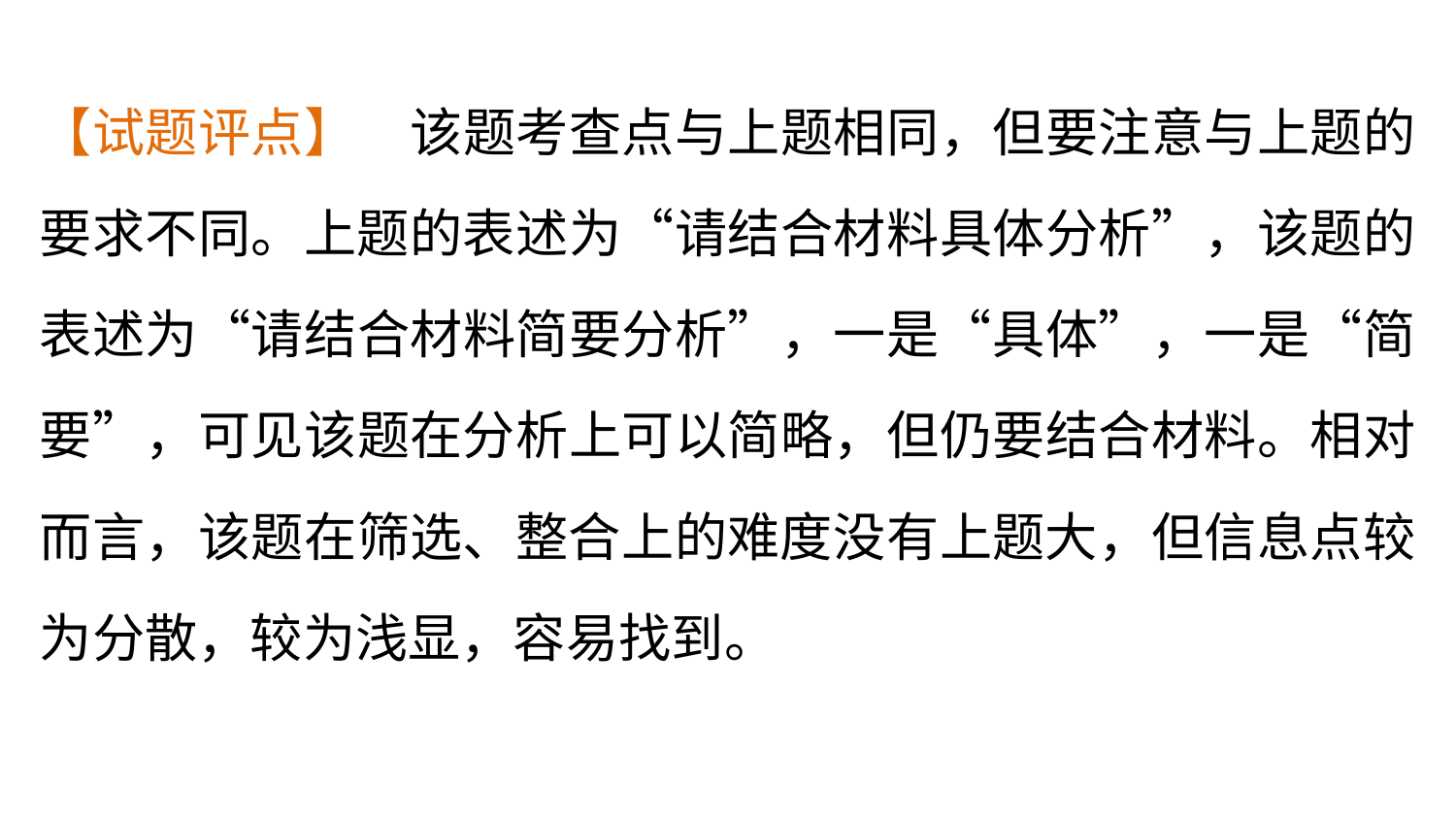

【试题评点】　该题考查点与上题相同，但要注意与上题的要求不同。上题的表述为“请结合材料具体分析”，该题的表述为“请结合材料简要分析”，一是“具体”，一是“简要”，可见该题在分析上可以简略，但仍要结合材料。相对而言，该题在筛选、整合上的难度没有上题大，但信息点较为分散，较为浅显，容易找到。